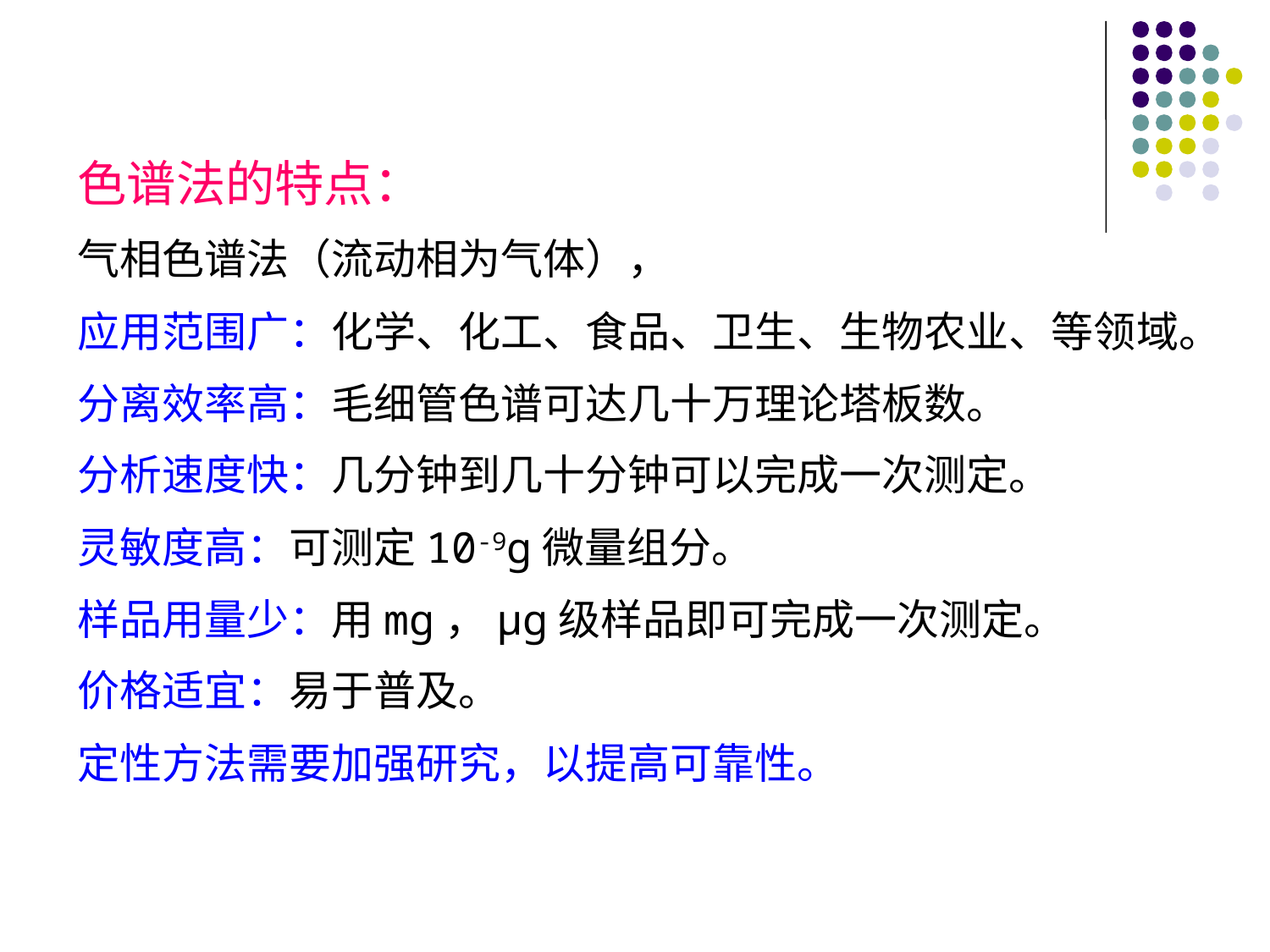

色谱法的特点：
气相色谱法（流动相为气体），
应用范围广：化学、化工、食品、卫生、生物农业、等领域。
分离效率高：毛细管色谱可达几十万理论塔板数。
分析速度快：几分钟到几十分钟可以完成一次测定。
灵敏度高：可测定10-9g微量组分。
样品用量少：用mg，μg级样品即可完成一次测定。
价格适宜：易于普及。
定性方法需要加强研究，以提高可靠性。